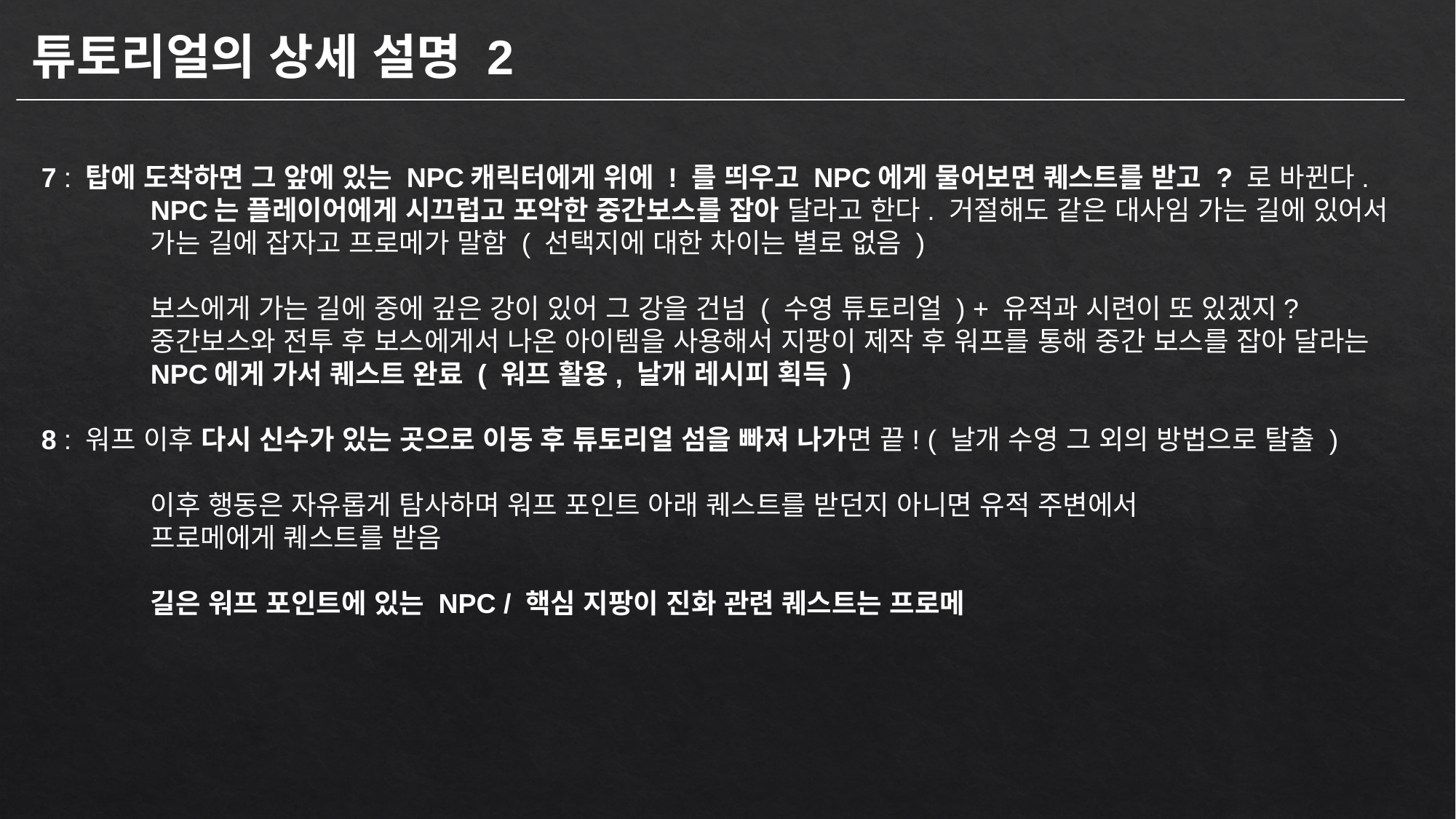

튜토리얼의 상세 설명 2

7 : 탑에 도착하면 그 앞에 있는 NPC캐릭터에게 위에 ! 를 띄우고 NPC에게 물어보면 퀘스트를 받고 ? 로 바뀐다.
	NPC는 플레이어에게 시끄럽고 포악한 중간보스를 잡아 달라고 한다. 거절해도 같은 대사임 가는 길에 있어서
	가는 길에 잡자고 프로메가 말함 ( 선택지에 대한 차이는 별로 없음 )

	보스에게 가는 길에 중에 깊은 강이 있어 그 강을 건넘 ( 수영 튜토리얼 ) + 유적과 시련이 또 있겠지?
	중간보스와 전투 후 보스에게서 나온 아이템을 사용해서 지팡이 제작 후 워프를 통해 중간 보스를 잡아 달라는
	NPC에게 가서 퀘스트 완료 ( 워프 활용, 날개 레시피 획득 )

8 : 워프 이후 다시 신수가 있는 곳으로 이동 후 튜토리얼 섬을 빠져 나가면 끝! ( 날개 수영 그 외의 방법으로 탈출 )

	이후 행동은 자유롭게 탐사하며 워프 포인트 아래 퀘스트를 받던지 아니면 유적 주변에서
	프로메에게 퀘스트를 받음

	길은 워프 포인트에 있는 NPC / 핵심 지팡이 진화 관련 퀘스트는 프로메